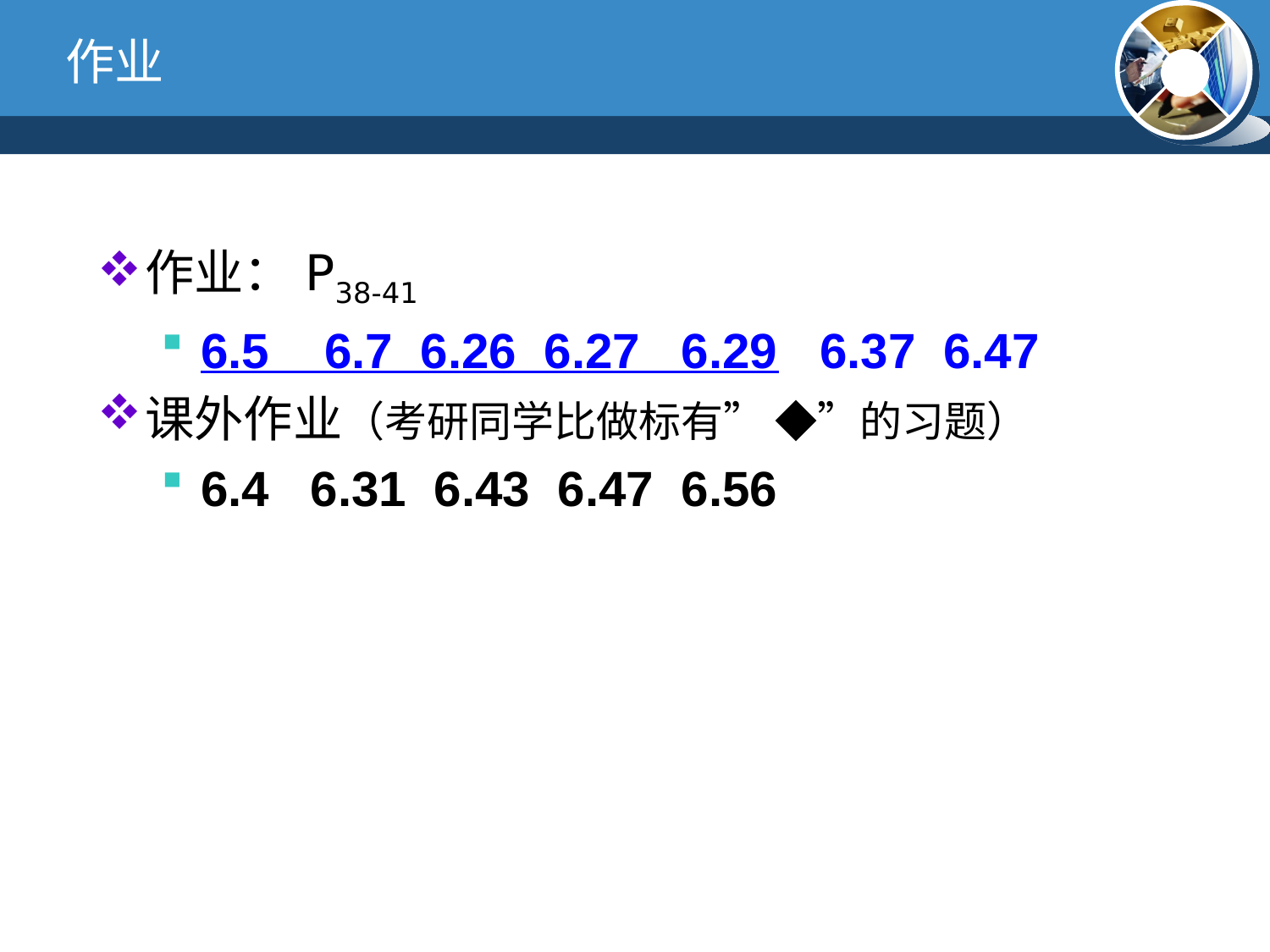

# 作业

作业：P38-41
6.5    6.7  6.26  6.27   6.29   6.37  6.47
课外作业（考研同学比做标有” ◆”的习题）
6.4   6.31  6.43  6.47  6.56